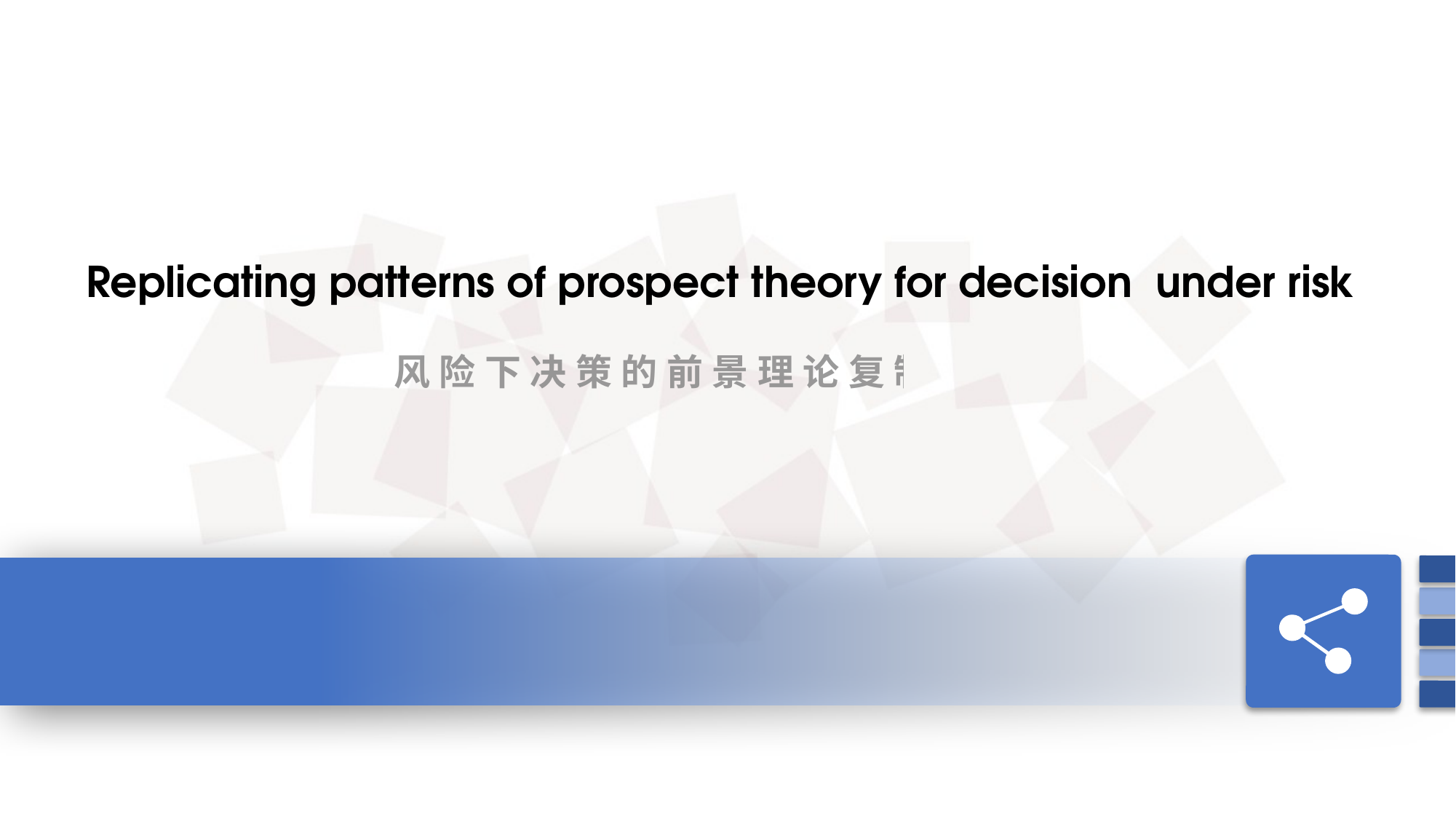

Replicating patterns of prospect theory for decision  under risk
风险下决策的前景理论复制模式